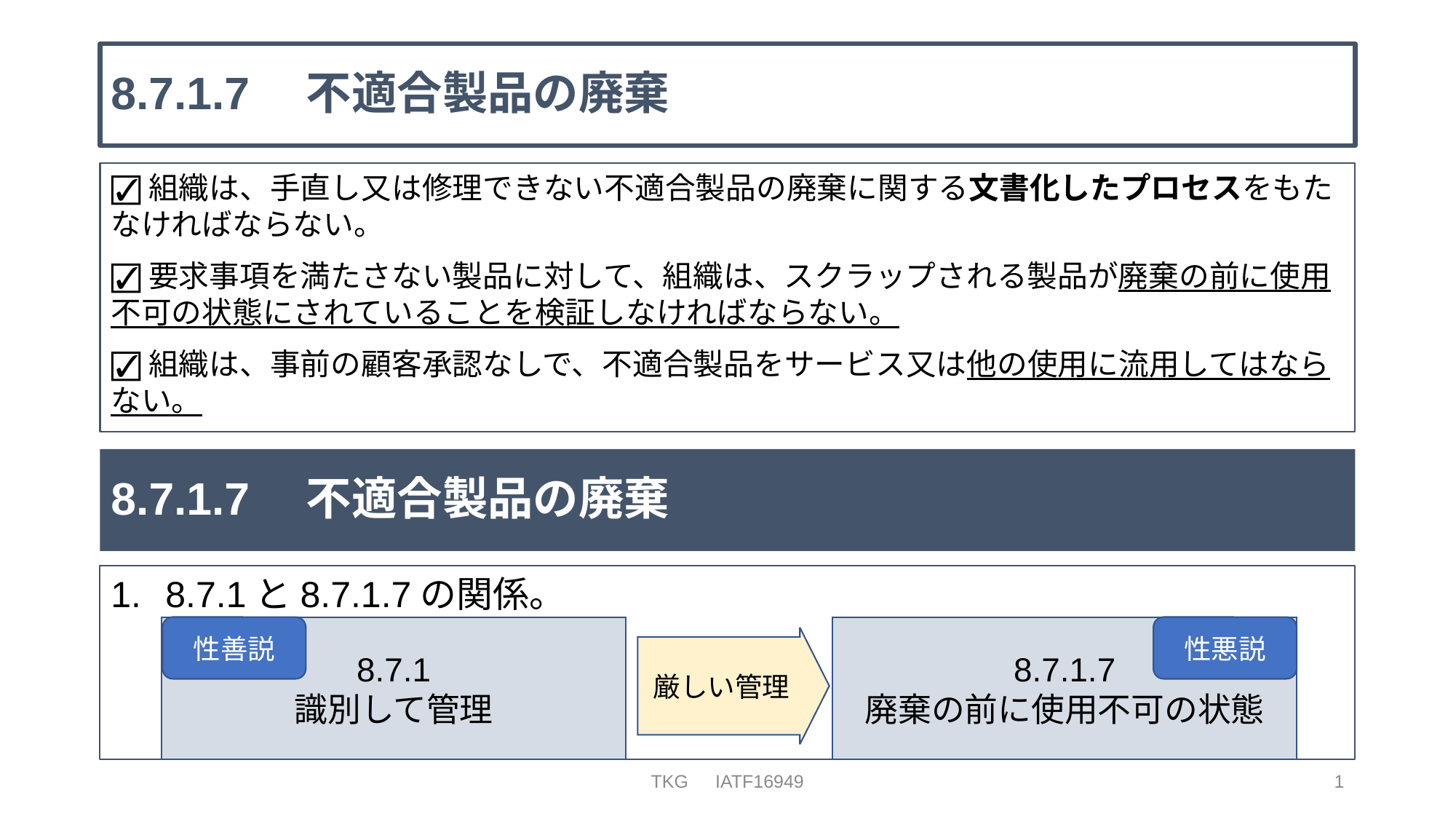

# 8.7.1.7　不適合製品の廃棄
☑組織は、手直し又は修理できない不適合製品の廃棄に関する文書化したプロセスをもたなければならない。
☑要求事項を満たさない製品に対して、組織は、スクラップされる製品が廃棄の前に使用不可の状態にされていることを検証しなければならない。
☑組織は、事前の顧客承認なしで、不適合製品をサービス又は他の使用に流用してはならない。

8.7.1.7　不適合製品の廃棄
8.7.1と8.7.1.7の関係。
性善説
性悪説
8.7.1
識別して管理
8.7.1.7
廃棄の前に使用不可の状態
厳しい管理
TKG　IATF16949
1